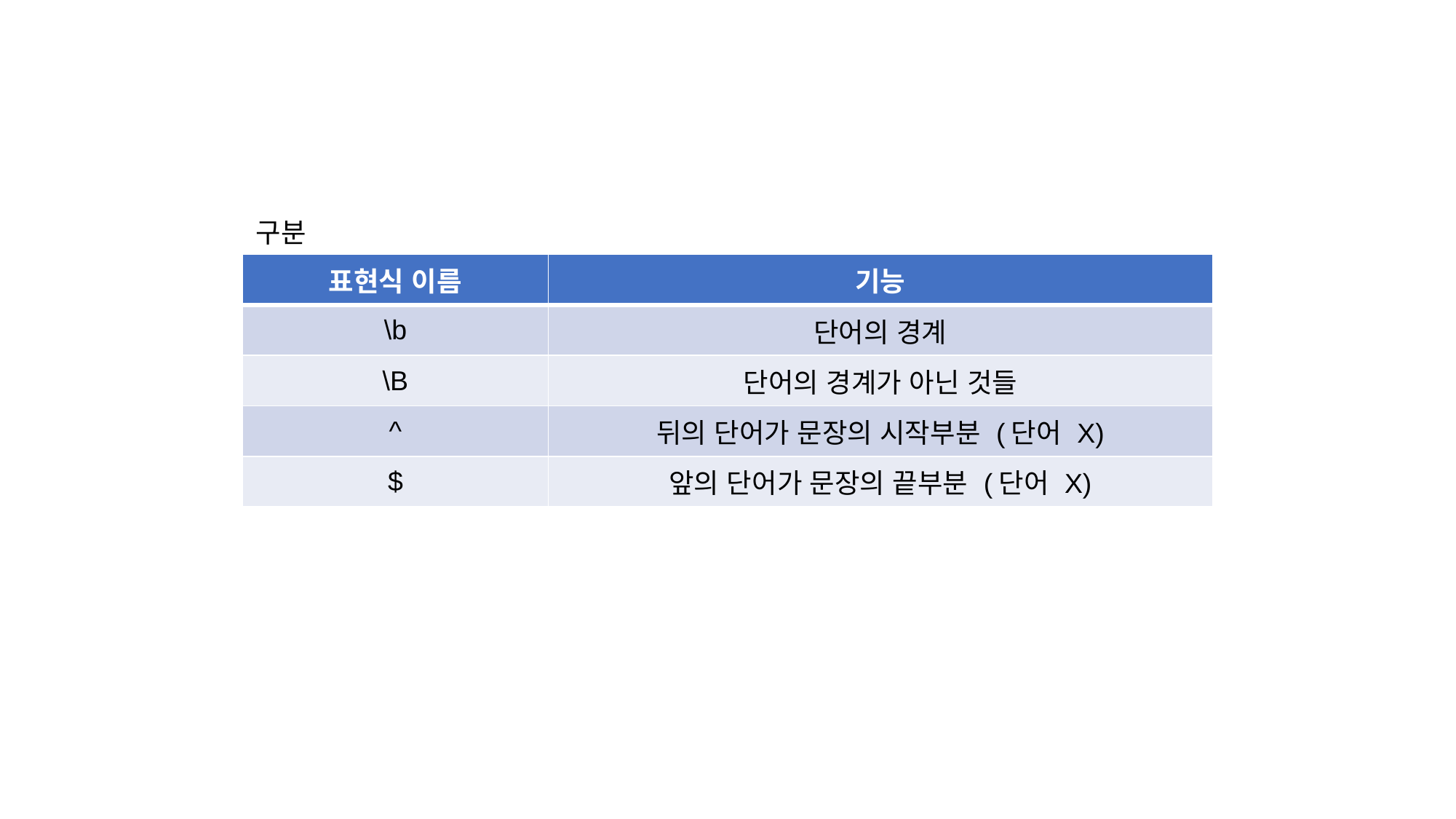

구분
| 표현식 이름 | 기능 |
| --- | --- |
| \b | 단어의 경계 |
| \B | 단어의 경계가 아닌 것들 |
| ^ | 뒤의 단어가 문장의 시작부분 (단어 X) |
| $ | 앞의 단어가 문장의 끝부분 (단어 X) |